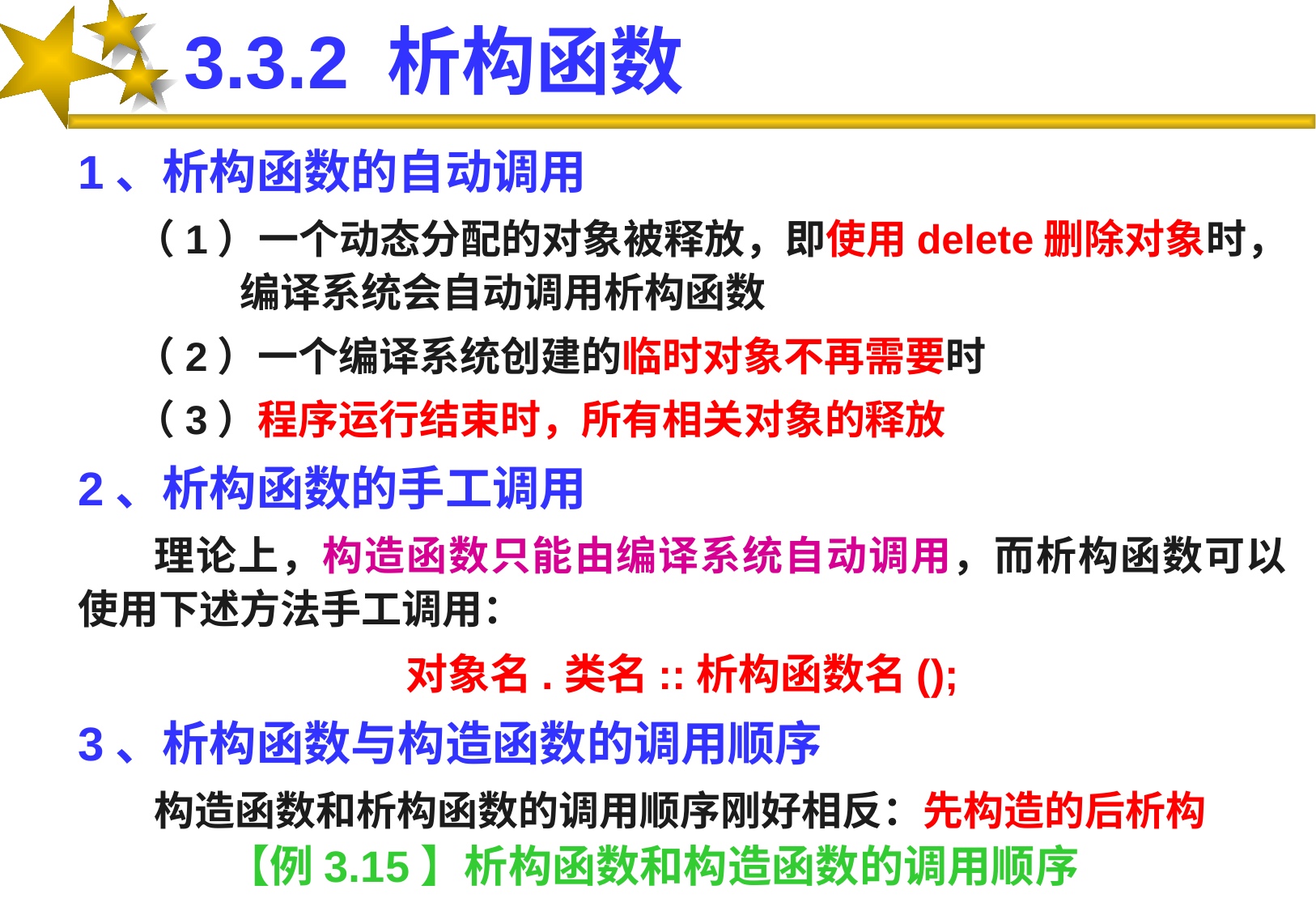

# 3.3.2 析构函数
1、析构函数的自动调用
（1）一个动态分配的对象被释放，即使用delete删除对象时，编译系统会自动调用析构函数
（2）一个编译系统创建的临时对象不再需要时
（3）程序运行结束时，所有相关对象的释放
2、析构函数的手工调用
理论上，构造函数只能由编译系统自动调用，而析构函数可以使用下述方法手工调用：
对象名.类名::析构函数名();
3、析构函数与构造函数的调用顺序
构造函数和析构函数的调用顺序刚好相反：先构造的后析构
【例3.15】析构函数和构造函数的调用顺序